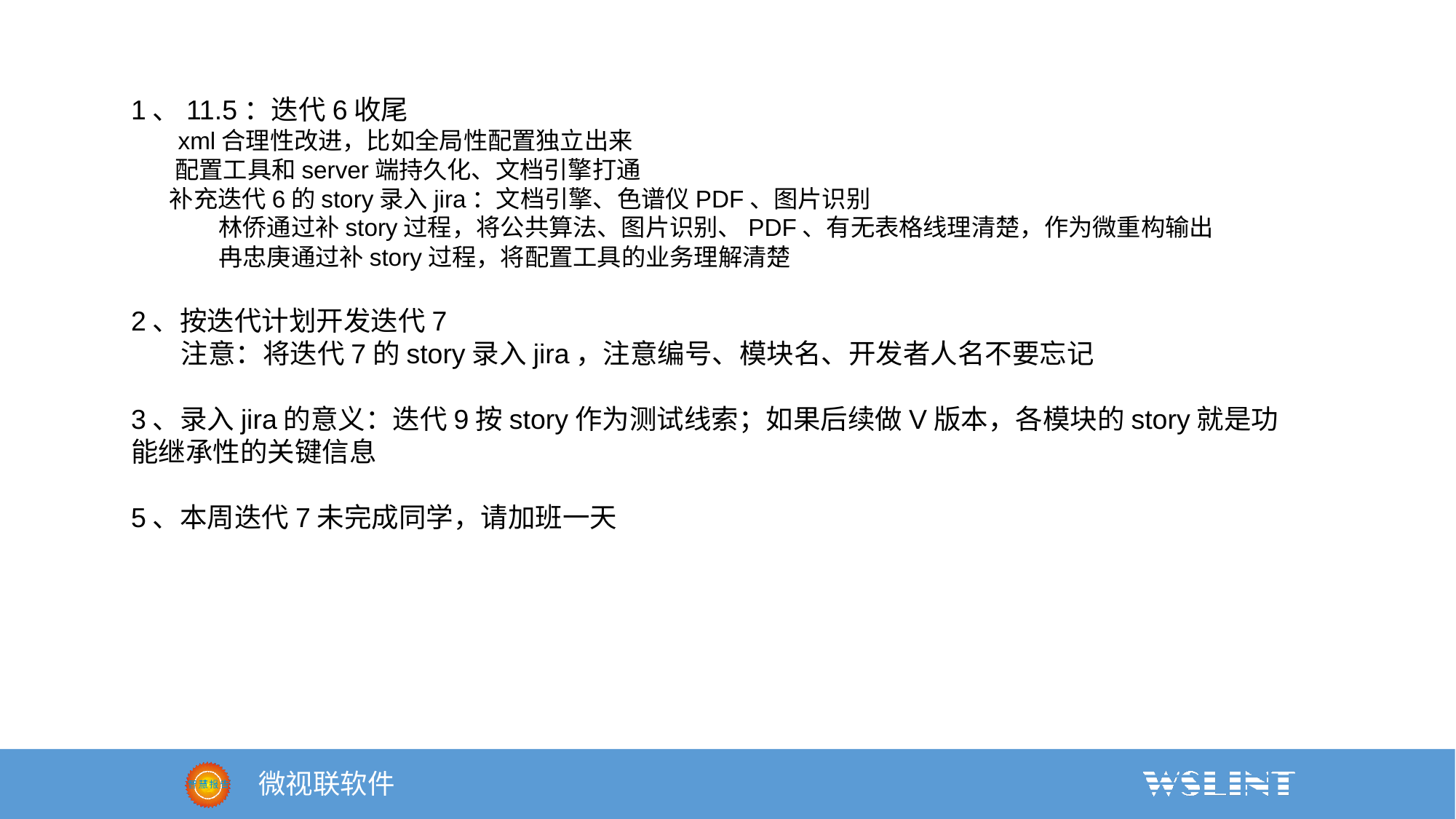

1、11.5：迭代6收尾
       xml合理性改进，比如全局性配置独立出来
       配置工具和server端持久化、文档引擎打通
      补充迭代6的story录入jira：文档引擎、色谱仪PDF、图片识别
               林侨通过补story过程，将公共算法、图片识别、PDF、有无表格线理清楚，作为微重构输出
               冉忠庚通过补story过程，将配置工具的业务理解清楚

2、按迭代计划开发迭代7
       注意：将迭代7的story录入jira，注意编号、模块名、开发者人名不要忘记

3、录入jira的意义：迭代9按story作为测试线索；如果后续做V版本，各模块的story就是功能继承性的关键信息

5、本周迭代7未完成同学，请加班一天